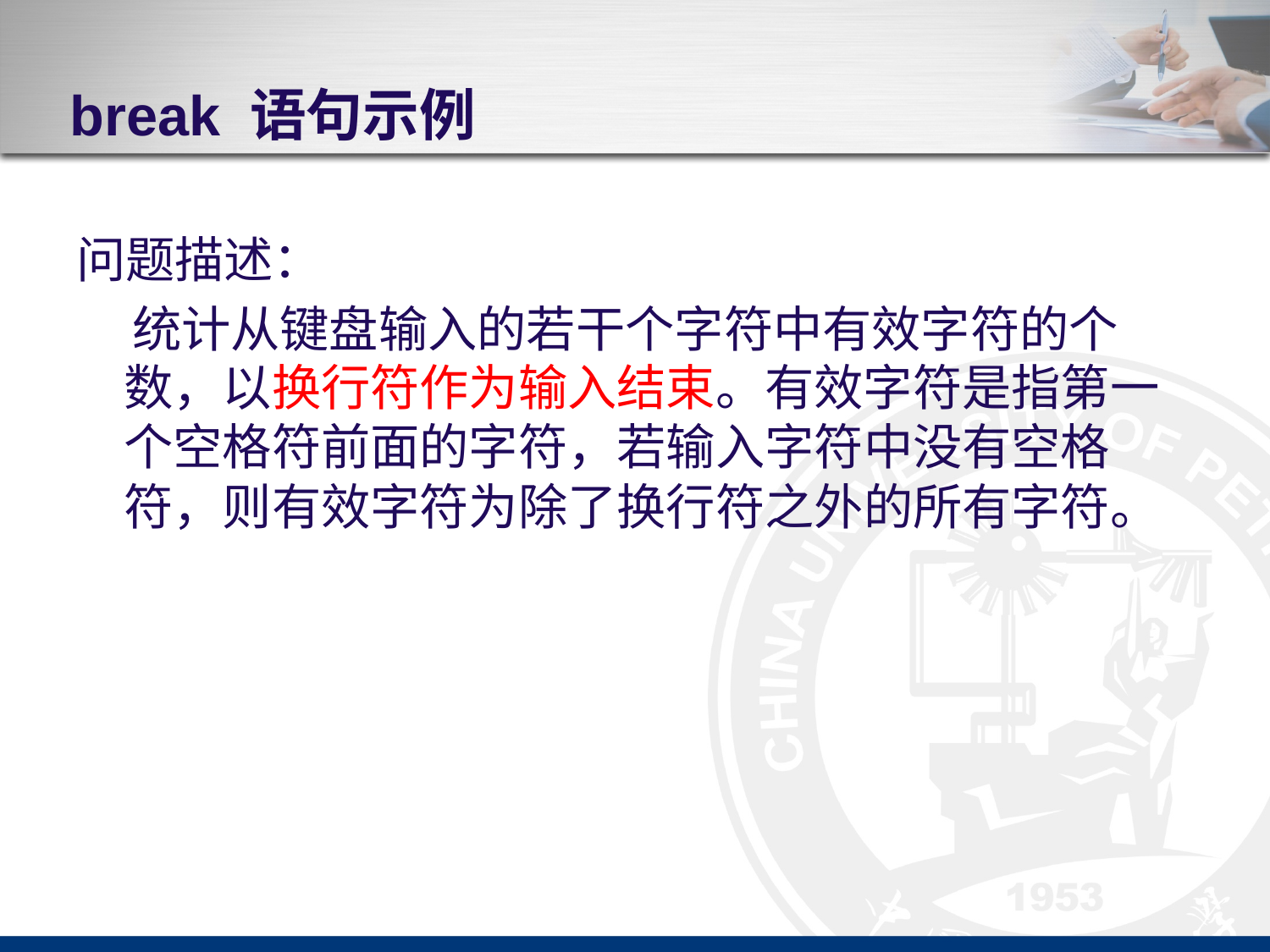

# break 语句示例
问题描述：
    统计从键盘输入的若干个字符中有效字符的个数，以换行符作为输入结束。有效字符是指第一个空格符前面的字符，若输入字符中没有空格符，则有效字符为除了换行符之外的所有字符。